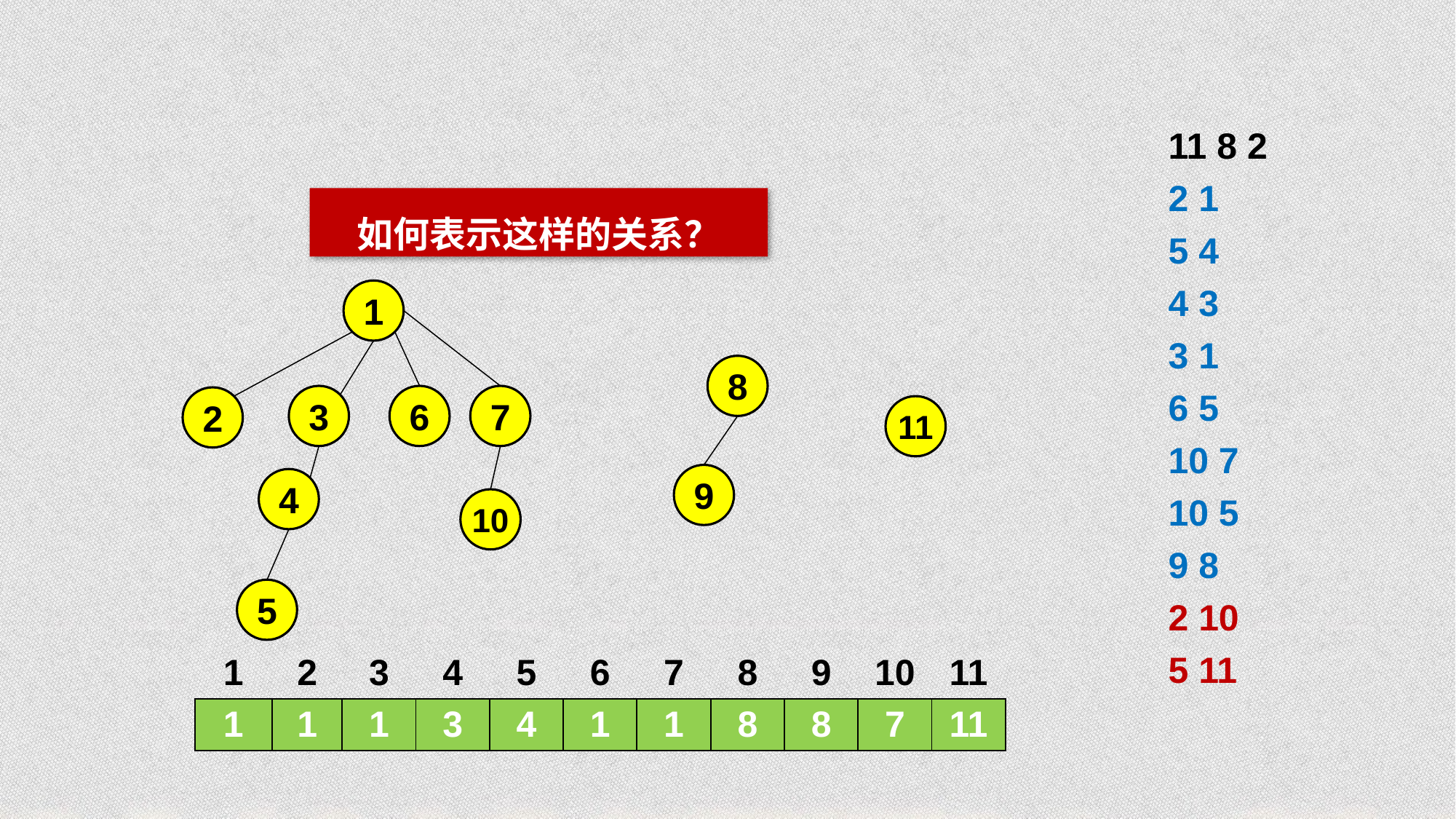

11 8 2
2 1
5 4
4 3
3 1
6 5
10 7
10 5
9 8
2 10
5 11
如何表示这样的关系？
1
2
6
8
9
3
7
10
11
4
5
| 1 | 2 | 3 | 4 | 5 | 6 | 7 | 8 | 9 | 10 | 11 |
| --- | --- | --- | --- | --- | --- | --- | --- | --- | --- | --- |
| 1 | 1 | 1 | 3 | 4 | 1 | 1 | 8 | 8 | 7 | 11 |